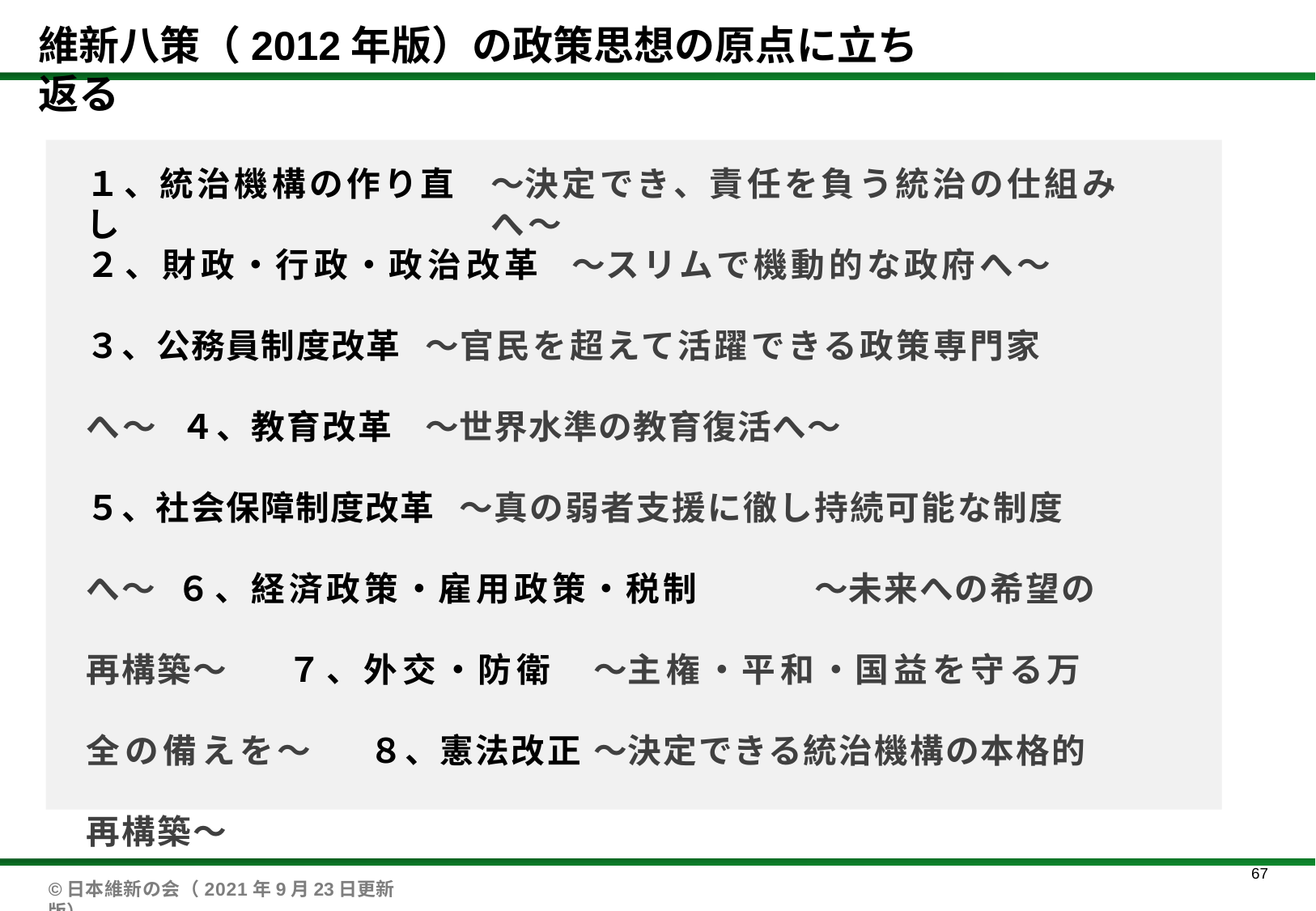

# 維新八策（2012年版）の政策思想の原点に立ち返る

１、統治機構の作り直し
～決定でき、責任を負う統治の仕組みへ～
２、財政・行政・政治改革	～スリムで機動的な政府へ～
３、公務員制度改革	～官民を超えて活躍できる政策専門家へ～  ４、教育改革	～世界水準の教育復活へ～
５、社会保障制度改革	～真の弱者支援に徹し持続可能な制度へ～  ６、経済政策・雇用政策・税制	～未来への希望の再構築～       ７、外交・防衛	～主権・平和・国益を守る万全の備えを～       ８、憲法改正	～決定できる統治機構の本格的再構築～
67
©日本維新の会（2021年9月23日更新版）